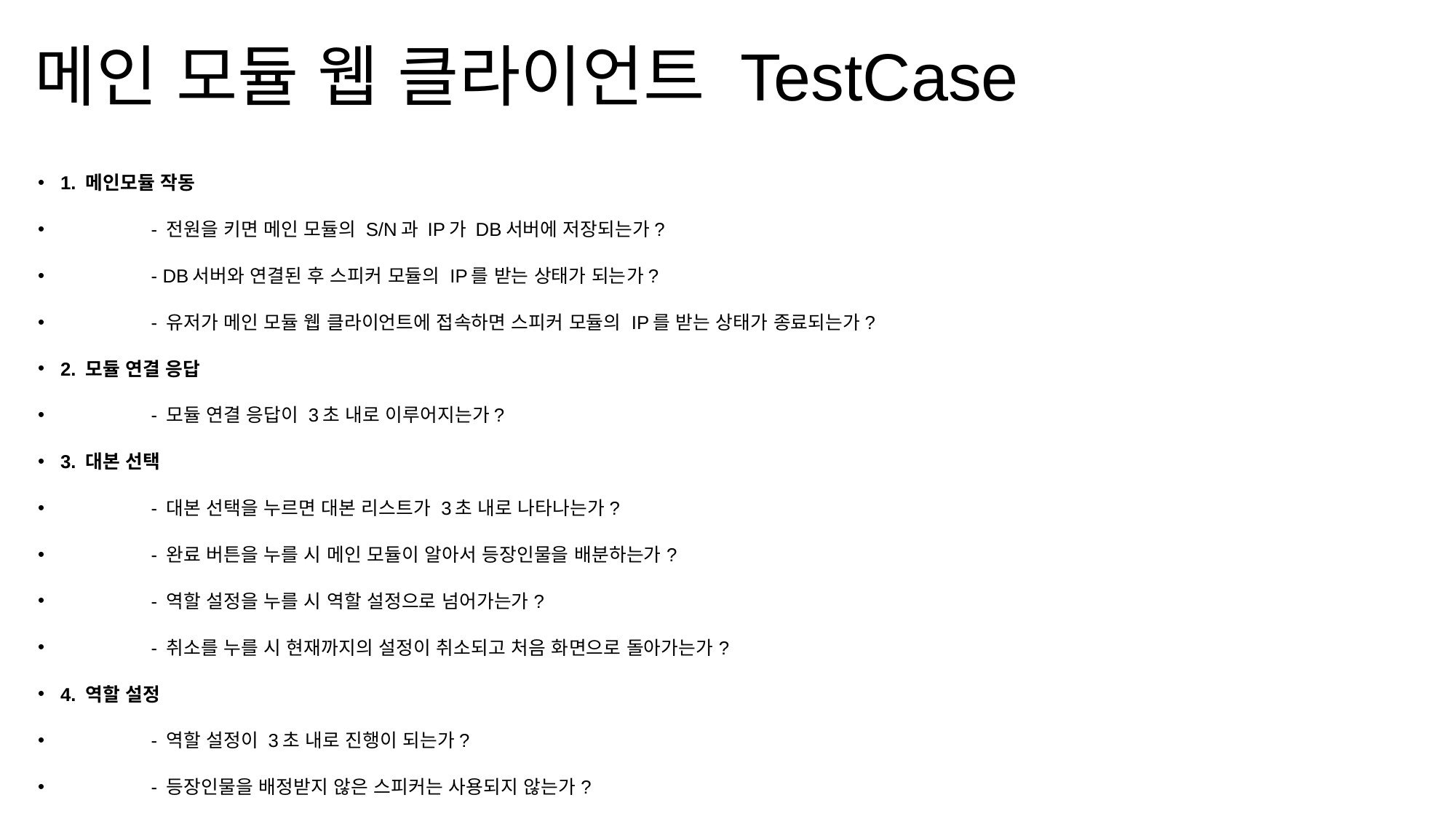

# 메인 모듈 웹 클라이언트 TestCase
1. 메인모듈 작동
	- 전원을 키면 메인 모듈의 S/N과 IP가 DB서버에 저장되는가?
	- DB서버와 연결된 후 스피커 모듈의 IP를 받는 상태가 되는가?
	- 유저가 메인 모듈 웹 클라이언트에 접속하면 스피커 모듈의 IP를 받는 상태가 종료되는가?
2. 모듈 연결 응답
	- 모듈 연결 응답이 3초 내로 이루어지는가?
3. 대본 선택
	- 대본 선택을 누르면 대본 리스트가 3초 내로 나타나는가?
	- 완료 버튼을 누를 시 메인 모듈이 알아서 등장인물을 배분하는가?
	- 역할 설정을 누를 시 역할 설정으로 넘어가는가?
	- 취소를 누를 시 현재까지의 설정이 취소되고 처음 화면으로 돌아가는가?
4. 역할 설정
	- 역할 설정이 3초 내로 진행이 되는가?
	- 등장인물을 배정받지 않은 스피커는 사용되지 않는가?